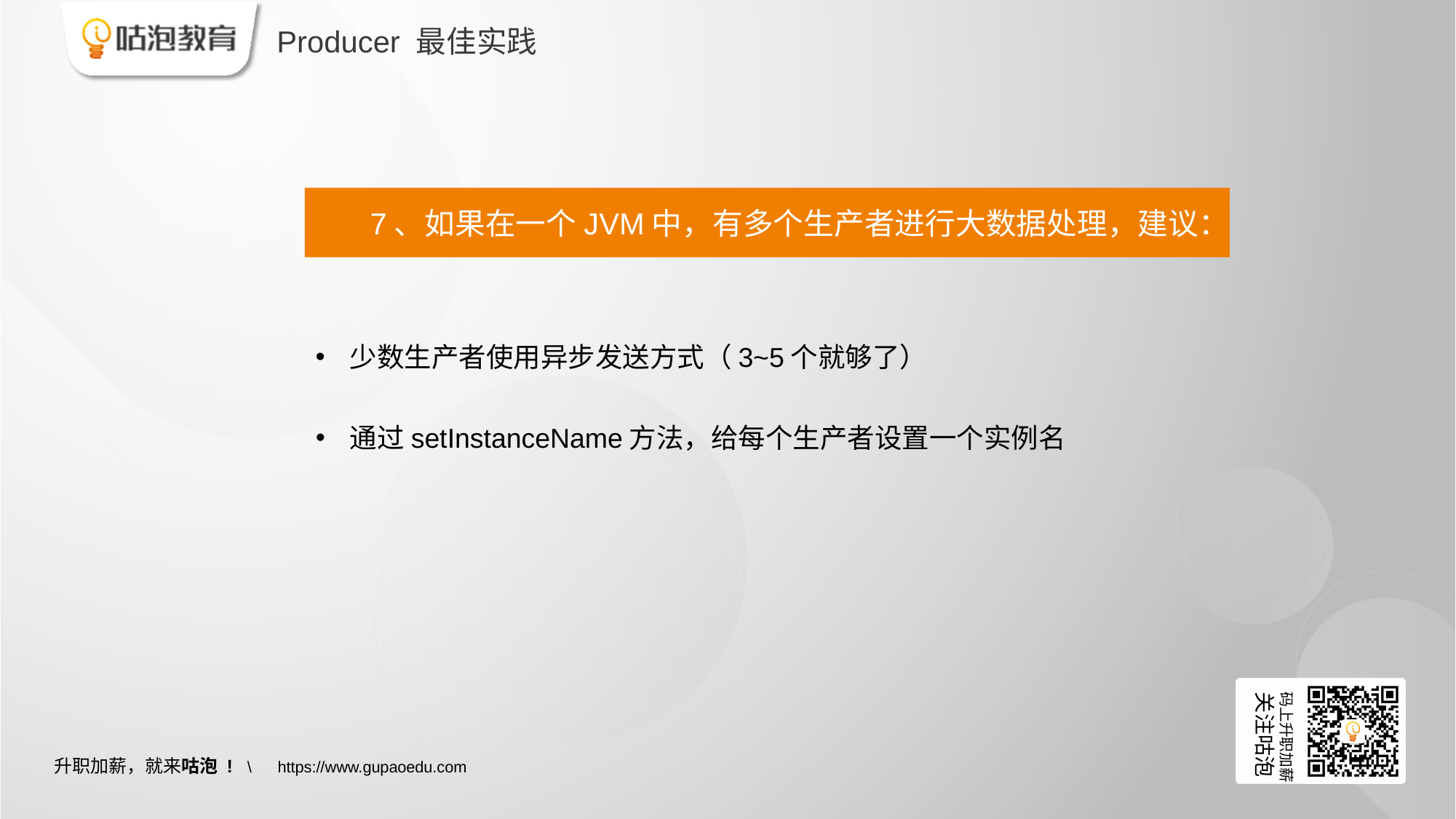

# Producer 最佳实践
7、如果在一个JVM中，有多个生产者进行大数据处理，建议：
少数生产者使用异步发送方式（3~5个就够了）
通过setInstanceName方法，给每个生产者设置一个实例名